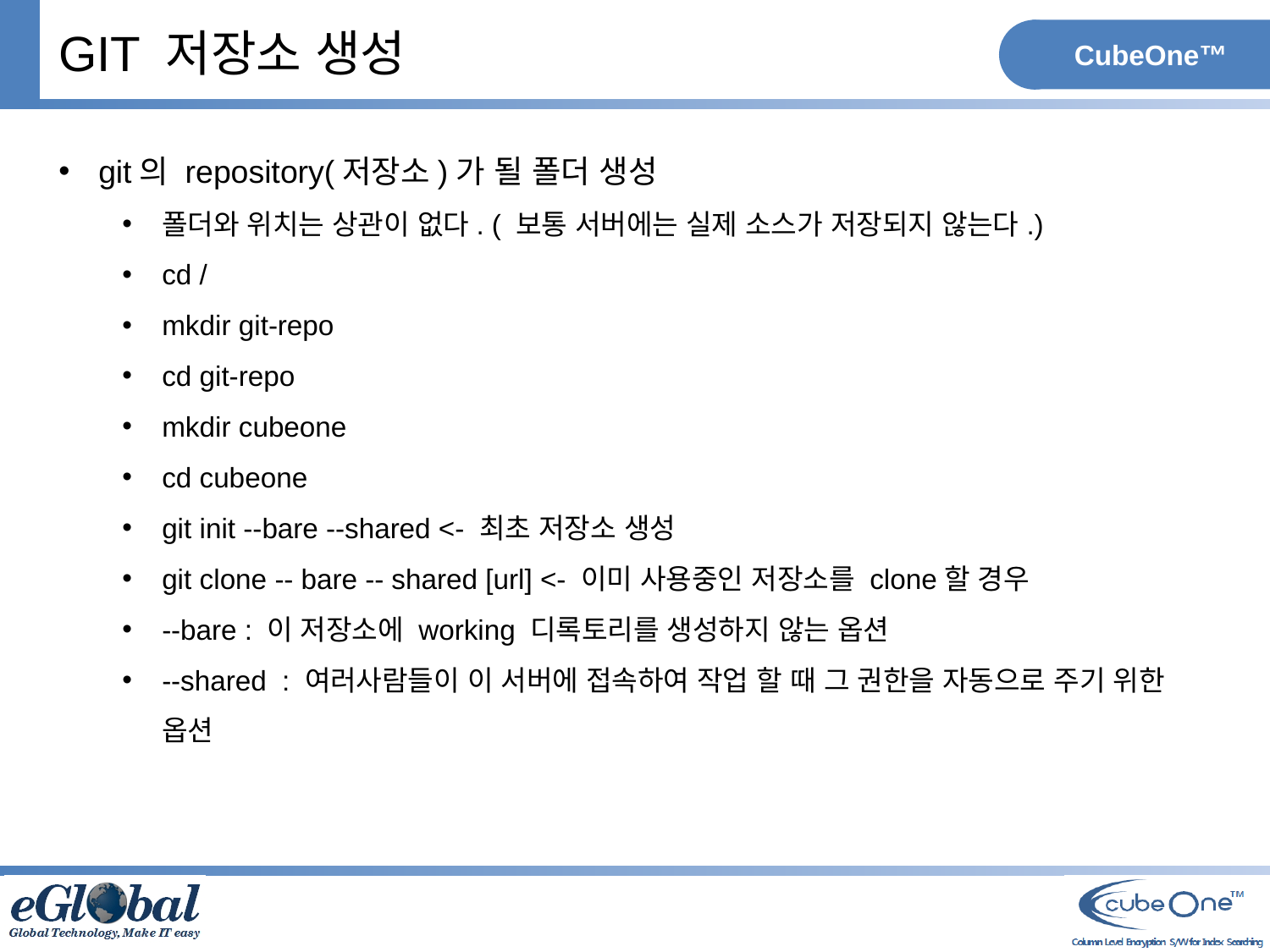

GIT 저장소 생성

git의 repository(저장소)가 될 폴더 생성
폴더와 위치는 상관이 없다. ( 보통 서버에는 실제 소스가 저장되지 않는다.)
cd /
mkdir git-repo
cd git-repo
mkdir cubeone
cd cubeone
git init --bare --shared <- 최초 저장소 생성
git clone -- bare -- shared [url] <- 이미 사용중인 저장소를 clone할 경우
--bare : 이 저장소에 working 디록토리를 생성하지 않는 옵션
--shared  : 여러사람들이 이 서버에 접속하여 작업 할 때 그 권한을 자동으로 주기 위한 옵션